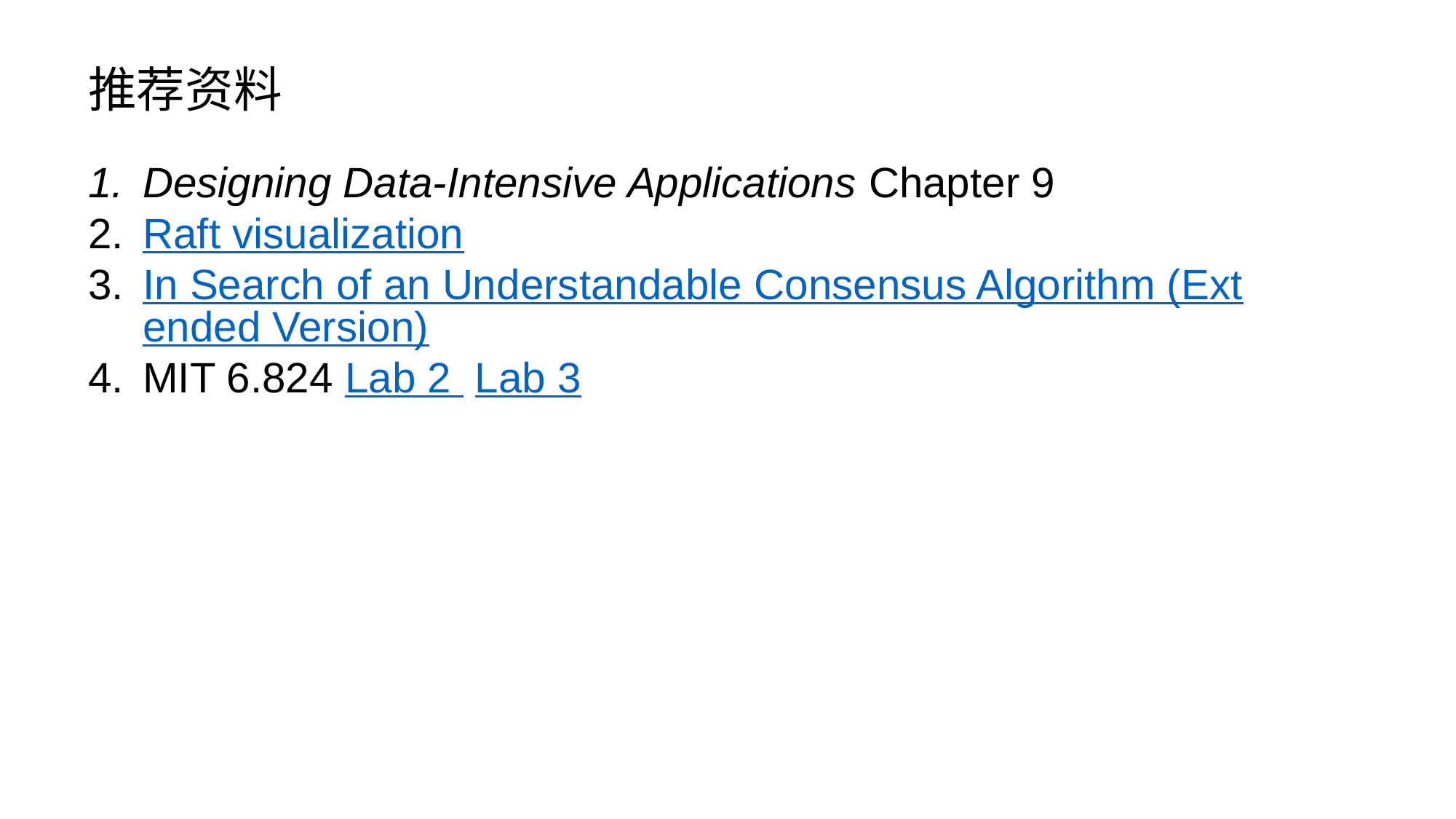

推荐资料
Designing Data-Intensive Applications Chapter 9
Raft visualization
In Search of an Understandable Consensus Algorithm (Extended Version)
MIT 6.824 Lab 2  Lab 3